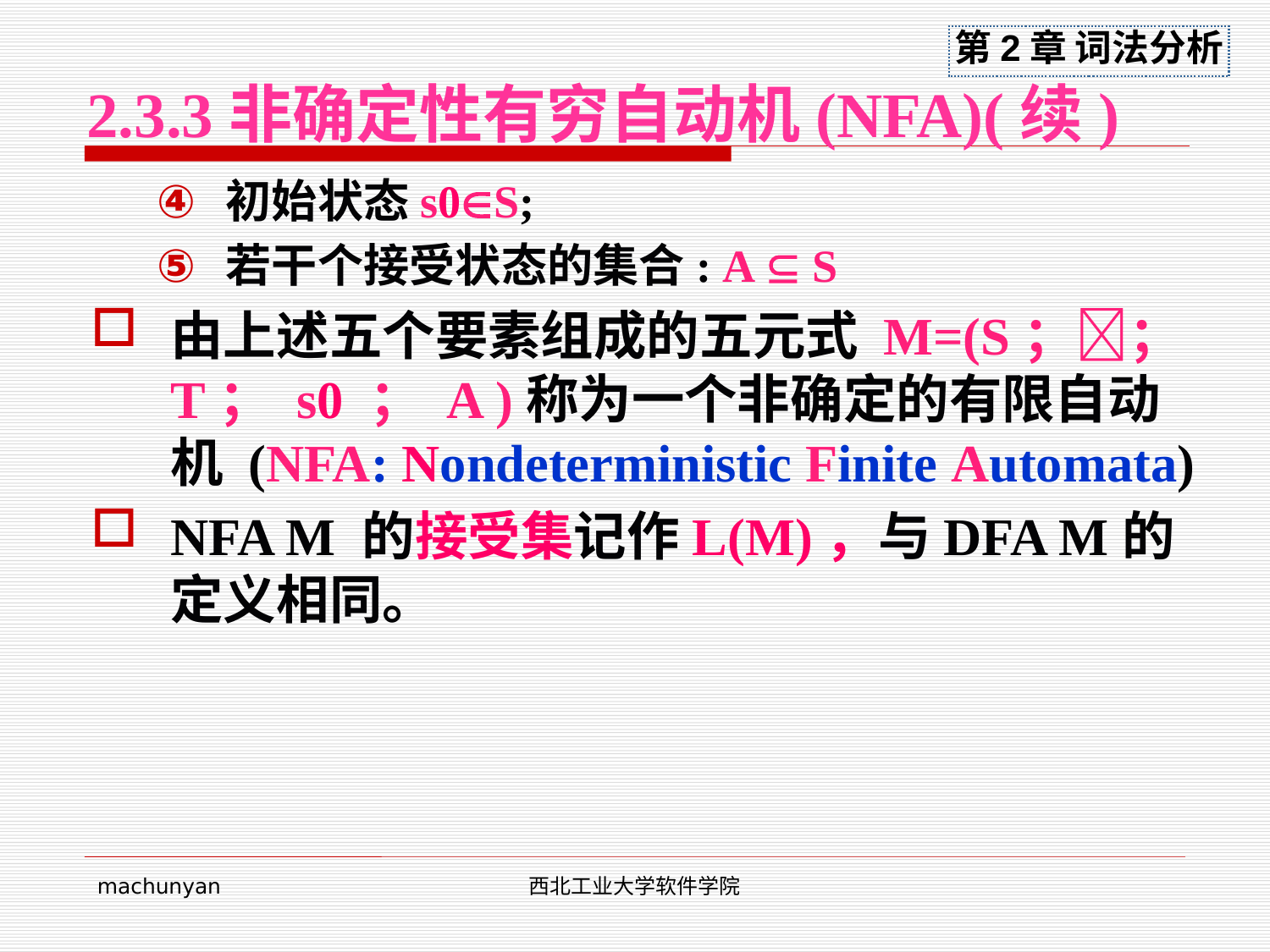

# 2.3.3非确定性有穷自动机(NFA)(续)
初始状态s0∈S;
若干个接受状态的集合: A ⊆ S
由上述五个要素组成的五元式 M=(S；Σ； T； s0 ； A )称为一个非确定的有限自动机 (NFA: Nondeterministic Finite Automata)
NFA M 的接受集记作L(M)，与DFA M的定义相同。

machunyan

西北工业大学软件学院
65